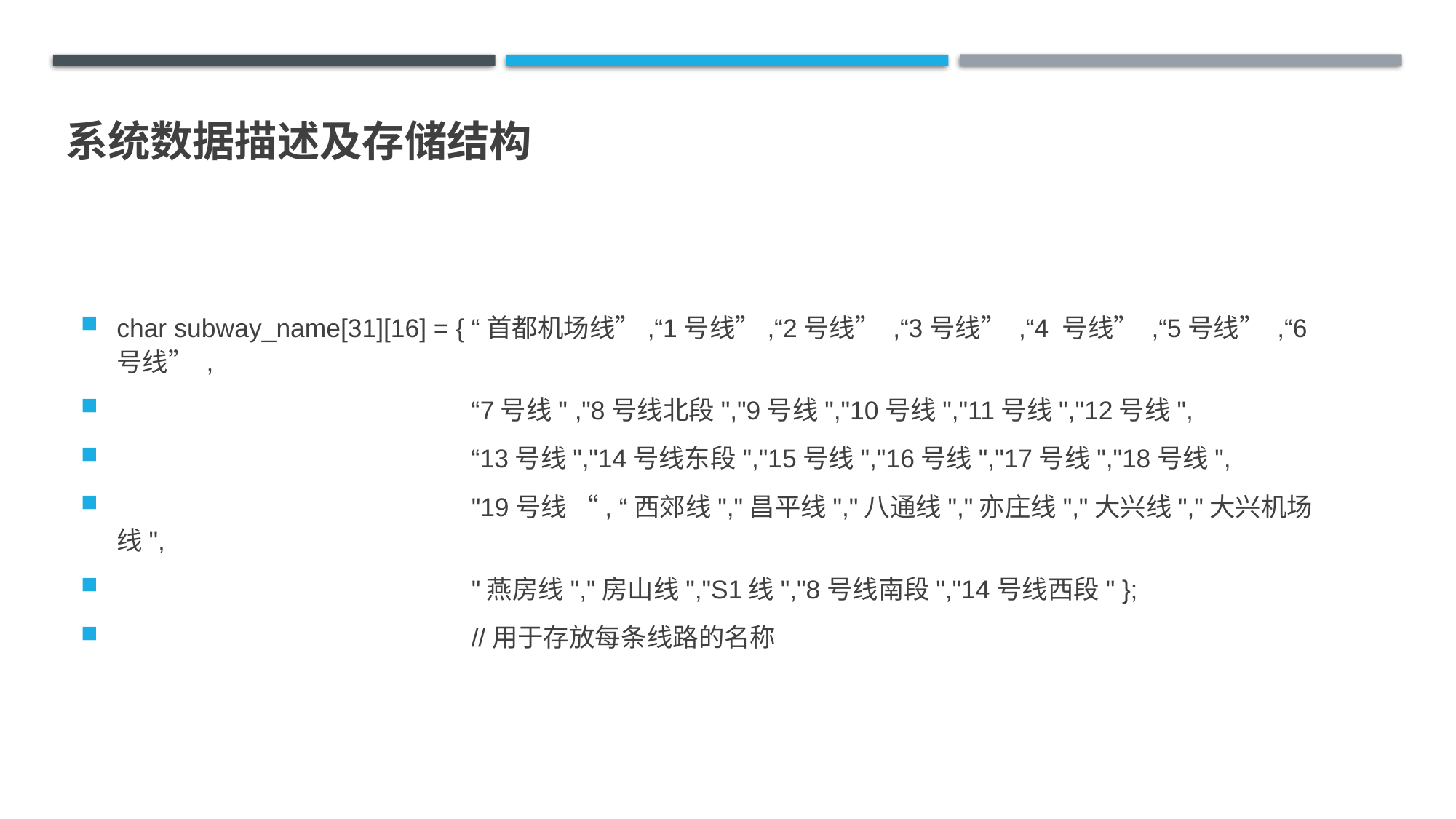

# 系统数据描述及存储结构
char subway_name[31][16] = { “首都机场线”,“1号线”,“2号线” ,“3号线” ,“4 号线” ,“5号线” ,“6号线” ,
                                                  “7号线" ,"8号线北段","9号线","10号线","11号线","12号线",
                                                  “13号线","14号线东段","15号线","16号线","17号线","18号线",
                                                  "19号线 “, “西郊线","昌平线","八通线","亦庄线","大兴线","大兴机场线",
                                                  "燕房线","房山线","S1线","8号线南段","14号线西段" };
                                                  //用于存放每条线路的名称